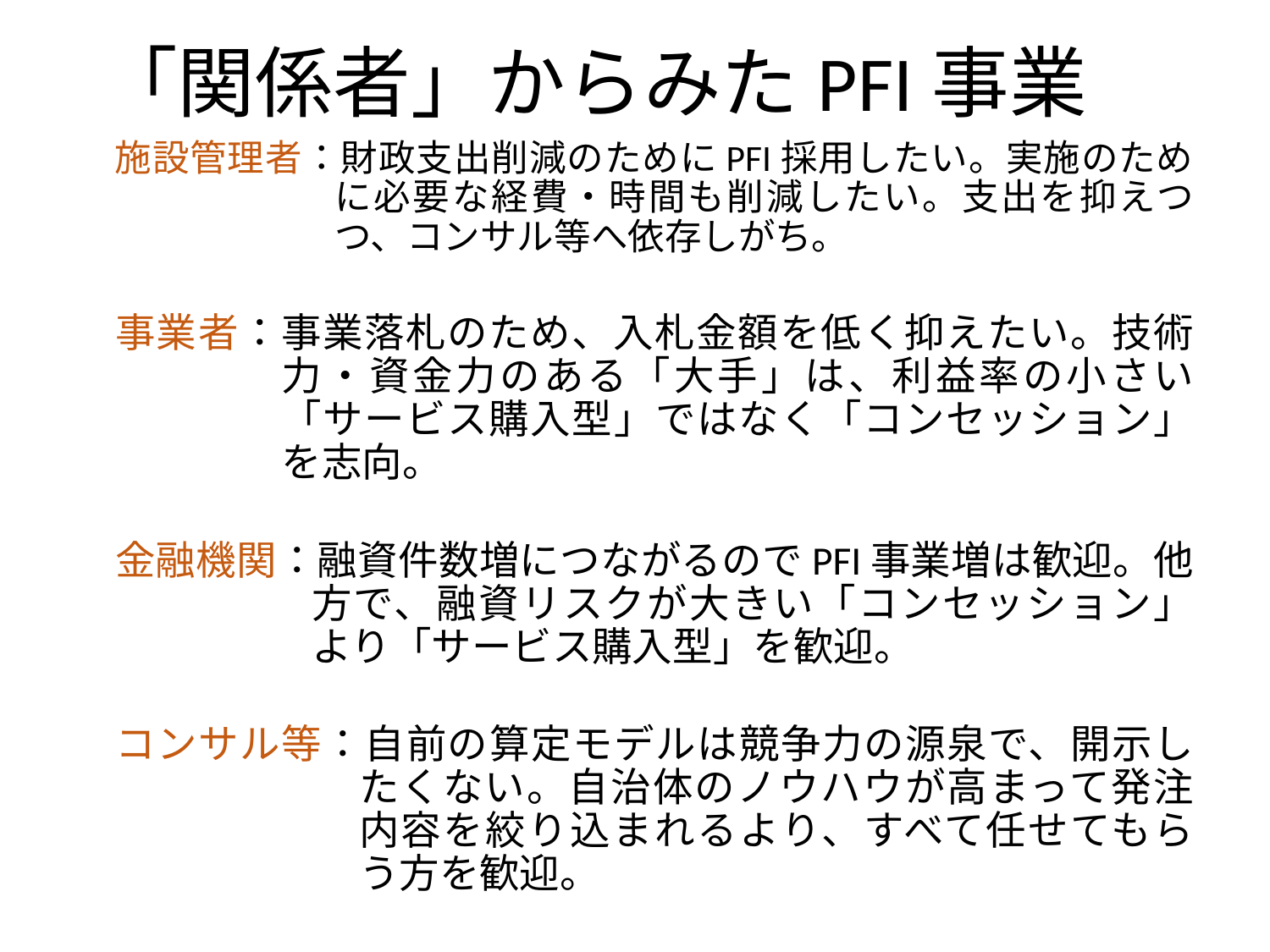

# 「関係者」からみたPFI事業
施設管理者：財政支出削減のためにPFI採用したい。実施のために必要な経費・時間も削減したい。支出を抑えつつ、コンサル等へ依存しがち。

事業者：事業落札のため、入札金額を低く抑えたい。技術力・資金力のある「大手」は、利益率の小さい「サービス購入型」ではなく「コンセッション」を志向。

金融機関：融資件数増につながるのでPFI事業増は歓迎。他方で、融資リスクが大きい「コンセッション」より「サービス購入型」を歓迎。

コンサル等：自前の算定モデルは競争力の源泉で、開示したくない。自治体のノウハウが高まって発注内容を絞り込まれるより、すべて任せてもらう方を歓迎。